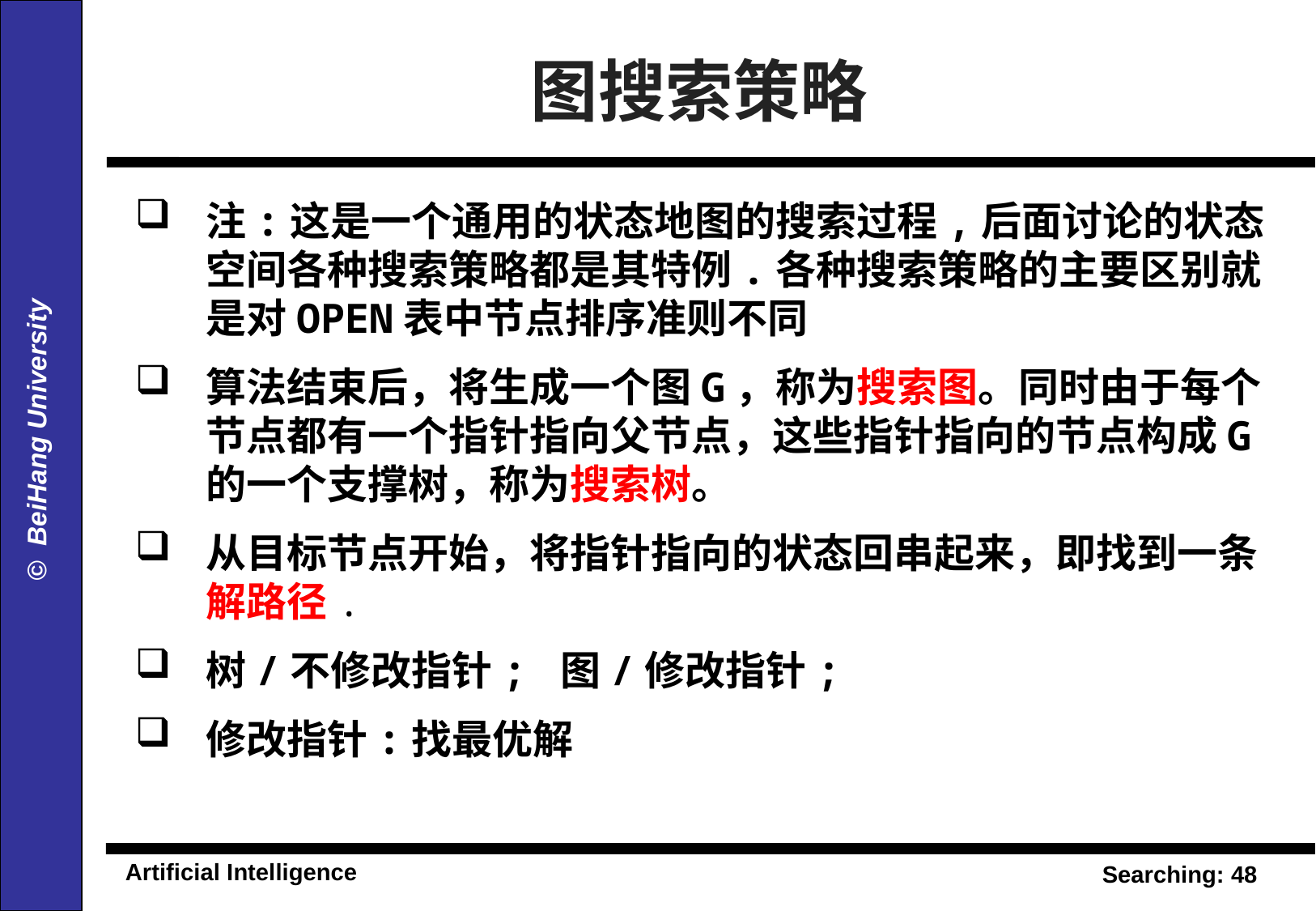

图搜索策略
注:这是一个通用的状态地图的搜索过程,后面讨论的状态空间各种搜索策略都是其特例.各种搜索策略的主要区别就是对OPEN表中节点排序准则不同
算法结束后，将生成一个图G，称为搜索图。同时由于每个节点都有一个指针指向父节点，这些指针指向的节点构成G的一个支撑树，称为搜索树。
从目标节点开始，将指针指向的状态回串起来，即找到一条解路径.
树/不修改指针; 图/修改指针;
修改指针:找最优解